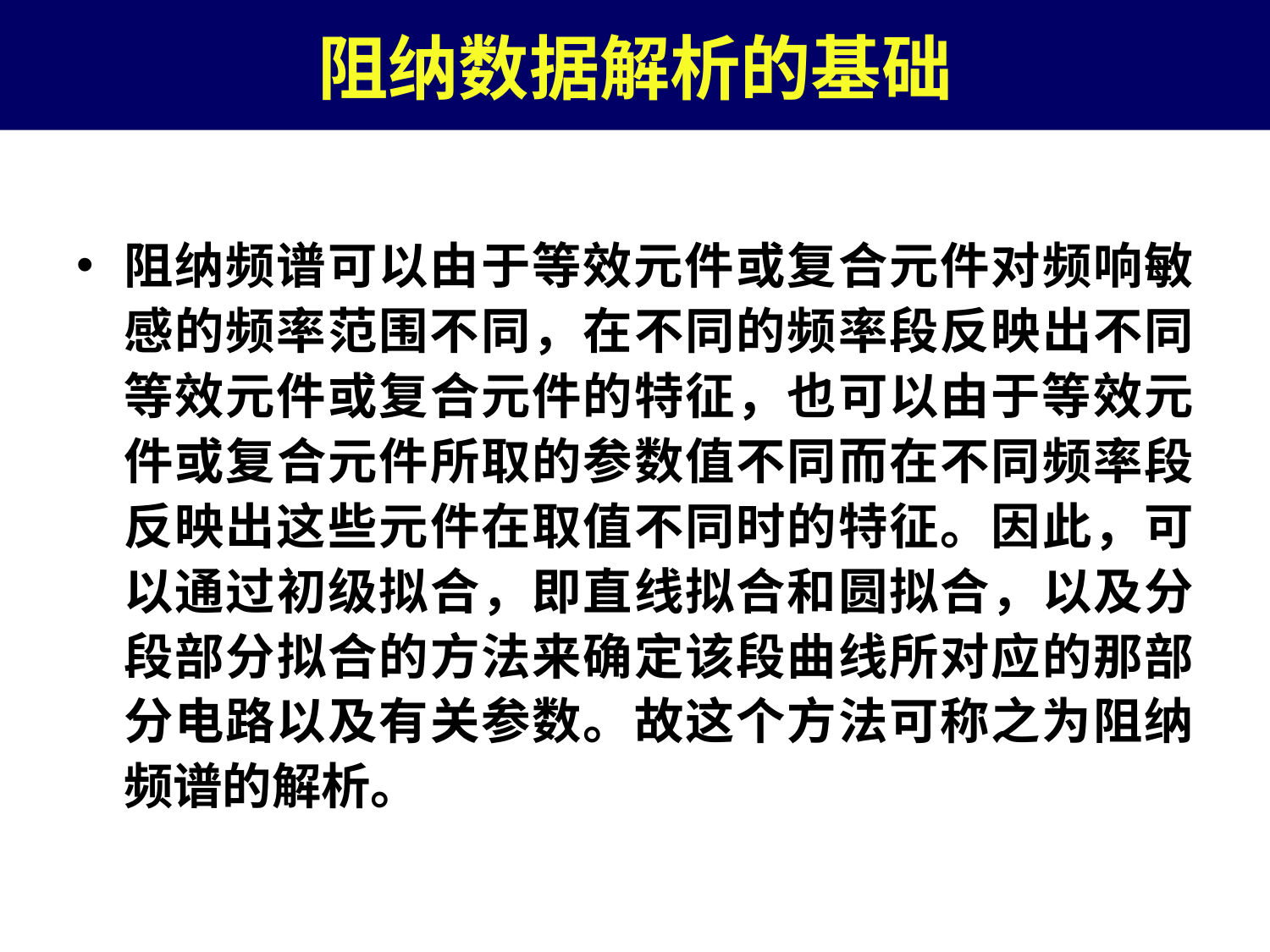

# 阻纳数据解析的基础
阻纳频谱可以由于等效元件或复合元件对频响敏感的频率范围不同，在不同的频率段反映出不同等效元件或复合元件的特征，也可以由于等效元件或复合元件所取的参数值不同而在不同频率段反映出这些元件在取值不同时的特征。因此，可以通过初级拟合，即直线拟合和圆拟合，以及分段部分拟合的方法来确定该段曲线所对应的那部分电路以及有关参数。故这个方法可称之为阻纳频谱的解析。